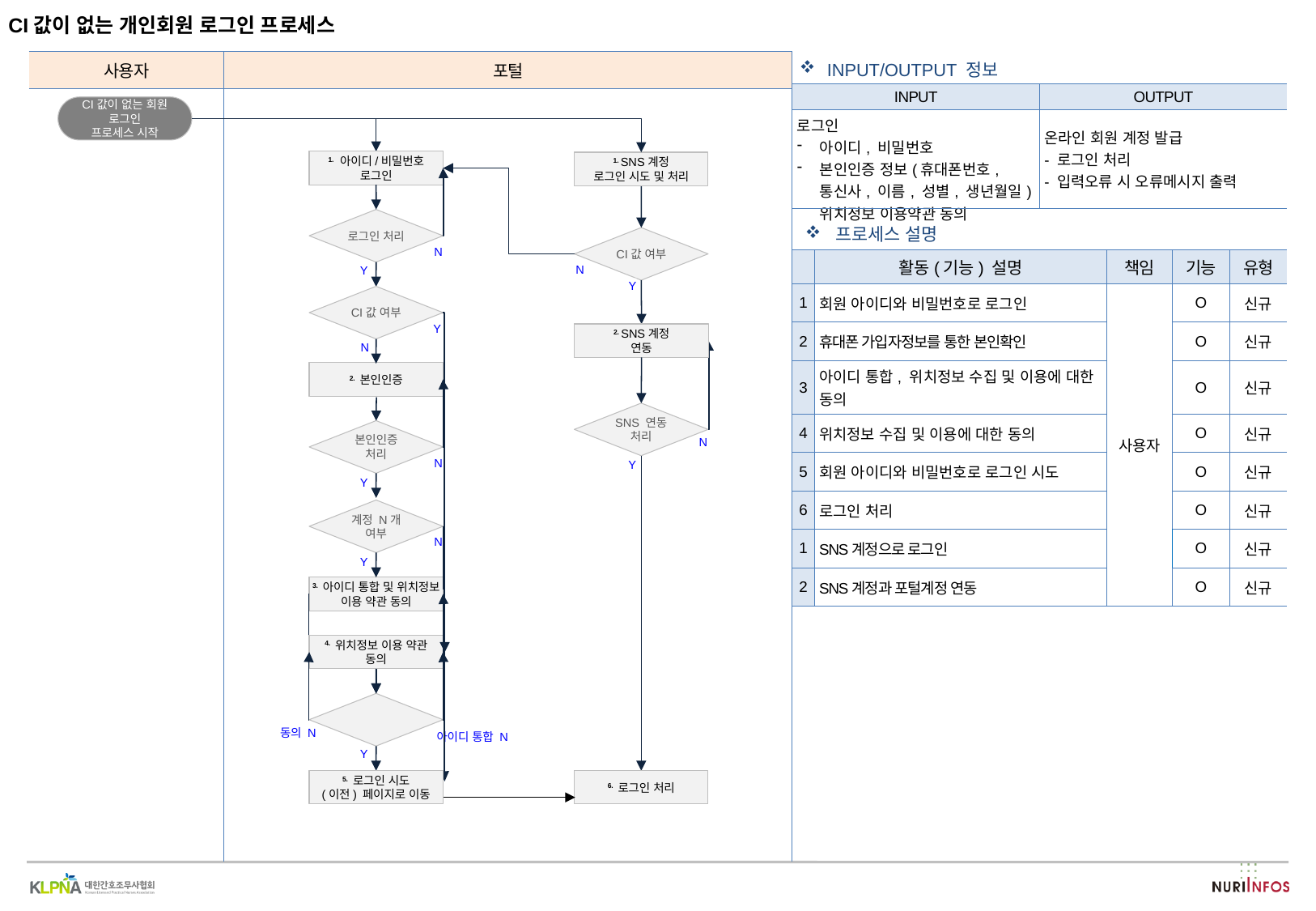

CI값이 없는 개인회원 로그인 프로세스
| 사용자 | 포털 |
| --- | --- |
|  |  |
 INPUT/OUTPUT 정보
| INPUT | OUTPUT |
| --- | --- |
| 로그인 아이디, 비밀번호 본인인증 정보(휴대폰번호, 통신사, 이름, 성별, 생년월일) 위치정보 이용약관 동의 | 온라인 회원 계정 발급 - 로그인 처리 - 입력오류 시 오류메시지 출력 |
CI값이 없는 회원
로그인
프로세스 시작
1. 아이디/비밀번호
로그인
1. SNS계정
로그인 시도 및 처리
로그인 처리
 프로세스 설명
CI값 여부
N
|  | 활동(기능) 설명 | 책임 | 기능 | 유형 |
| --- | --- | --- | --- | --- |
| 1 | 회원 아이디와 비밀번호로 로그인 | 사용자 | O | 신규 |
| 2 | 휴대폰 가입자정보를 통한 본인확인 |  | O | 신규 |
| 3 | 아이디 통합, 위치정보 수집 및 이용에 대한 동의 |  | O | 신규 |
| 4 | 위치정보 수집 및 이용에 대한 동의 |  | O | 신규 |
| 5 | 회원 아이디와 비밀번호로 로그인 시도 |  | O | 신규 |
| 6 | 로그인 처리 |  | O | 신규 |
| 1 | SNS계정으로 로그인 |  | O | 신규 |
| 2 | SNS계정과 포털계정 연동 |  | O | 신규 |
N
Y
Y
CI값 여부
Y
2. SNS계정
연동
N
2. 본인인증
SNS 연동
처리
본인인증
처리
N
N
Y
Y
계정 N개
여부
N
Y
3. 아이디 통합 및 위치정보 이용 약관 동의
4. 위치정보 이용 약관
동의

동의 N
아이디 통합 N
Y
5. 로그인 시도
(이전) 페이지로 이동
6. 로그인 처리